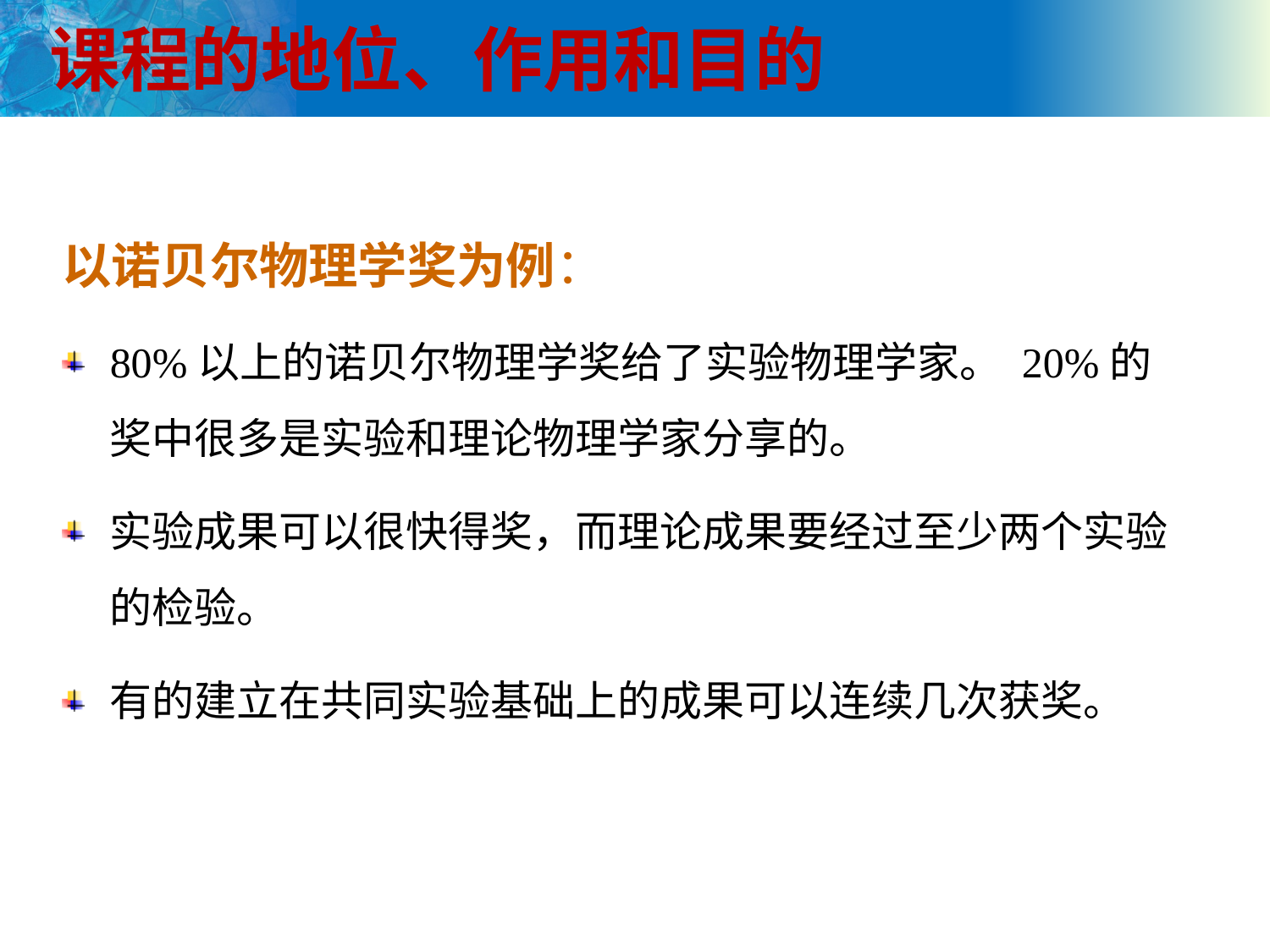

课程的地位、作用和目的
以诺贝尔物理学奖为例：
80%以上的诺贝尔物理学奖给了实验物理学家。 20%的奖中很多是实验和理论物理学家分享的。
实验成果可以很快得奖，而理论成果要经过至少两个实验的检验。
有的建立在共同实验基础上的成果可以连续几次获奖。

4